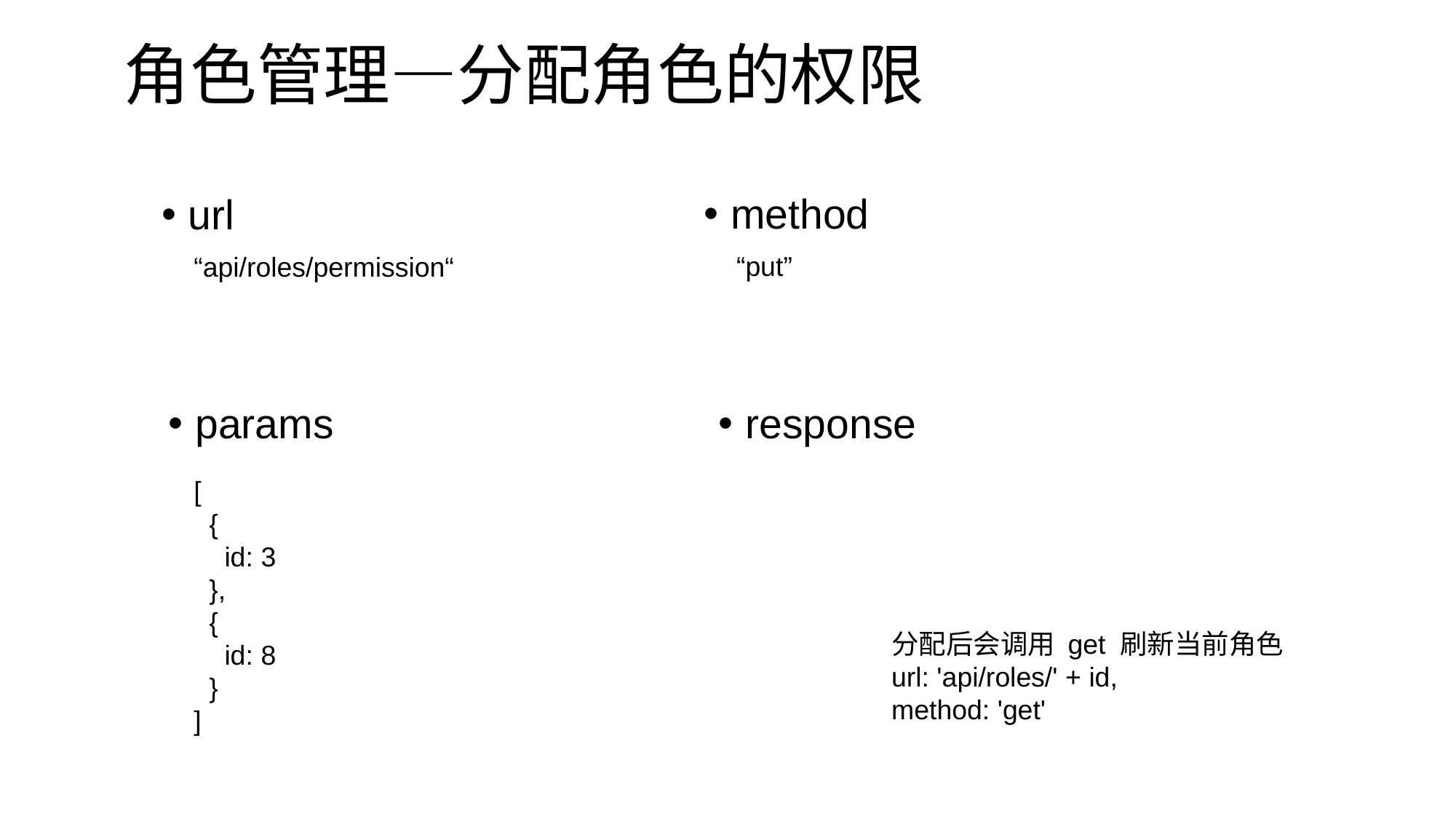

# 角色管理—分配角色的权限
method
url
“put”
“api/roles/permission“
params
response
[
  {
    id: 3
  },
  {
    id: 8
  }
]
分配后会调用 get 刷新当前角色
url: 'api/roles/' + id,
method: 'get'